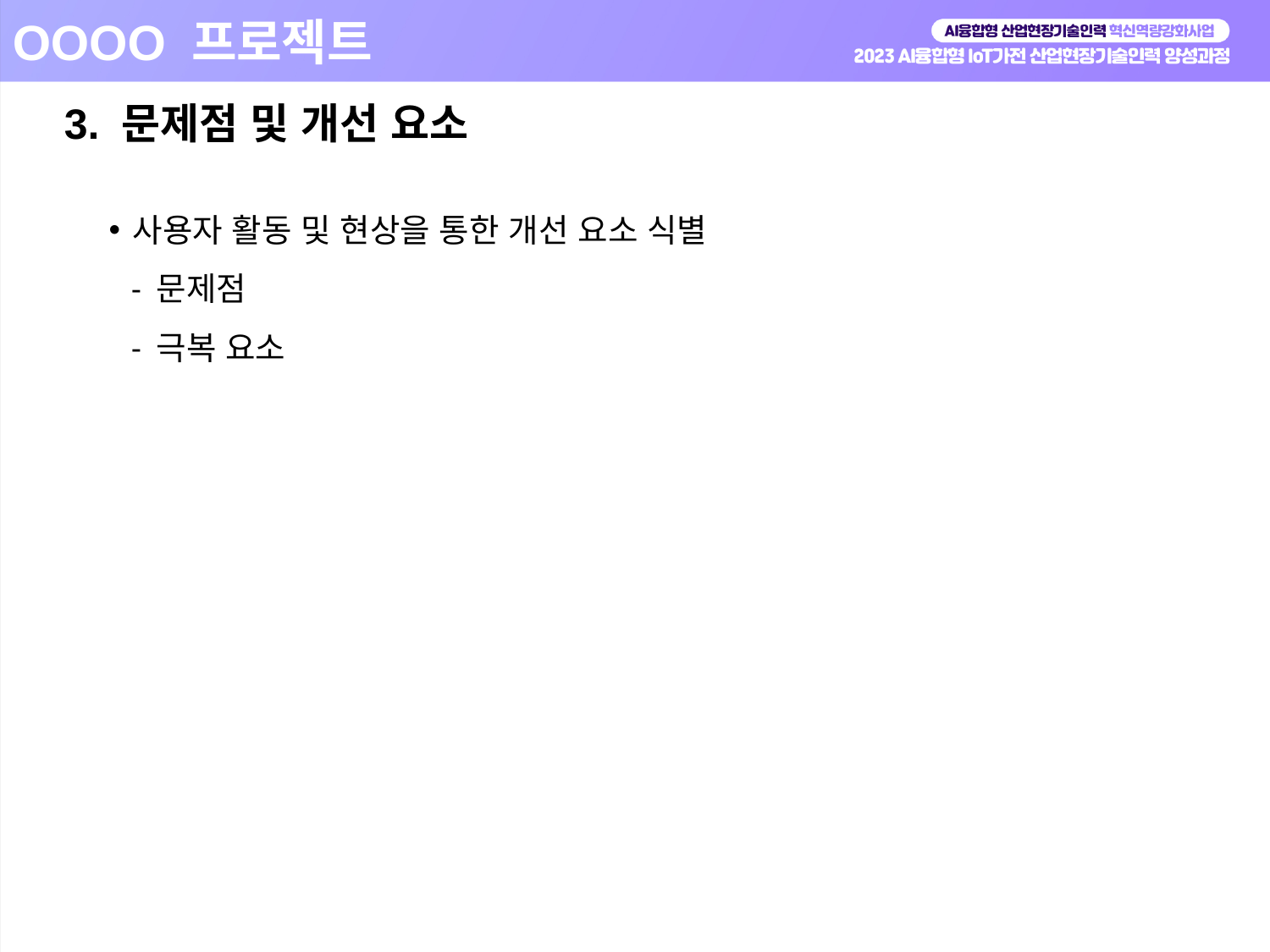

OOOO 프로젝트
3. 문제점 및 개선 요소
사용자 활동 및 현상을 통한 개선 요소 식별
   - 문제점
   - 극복 요소